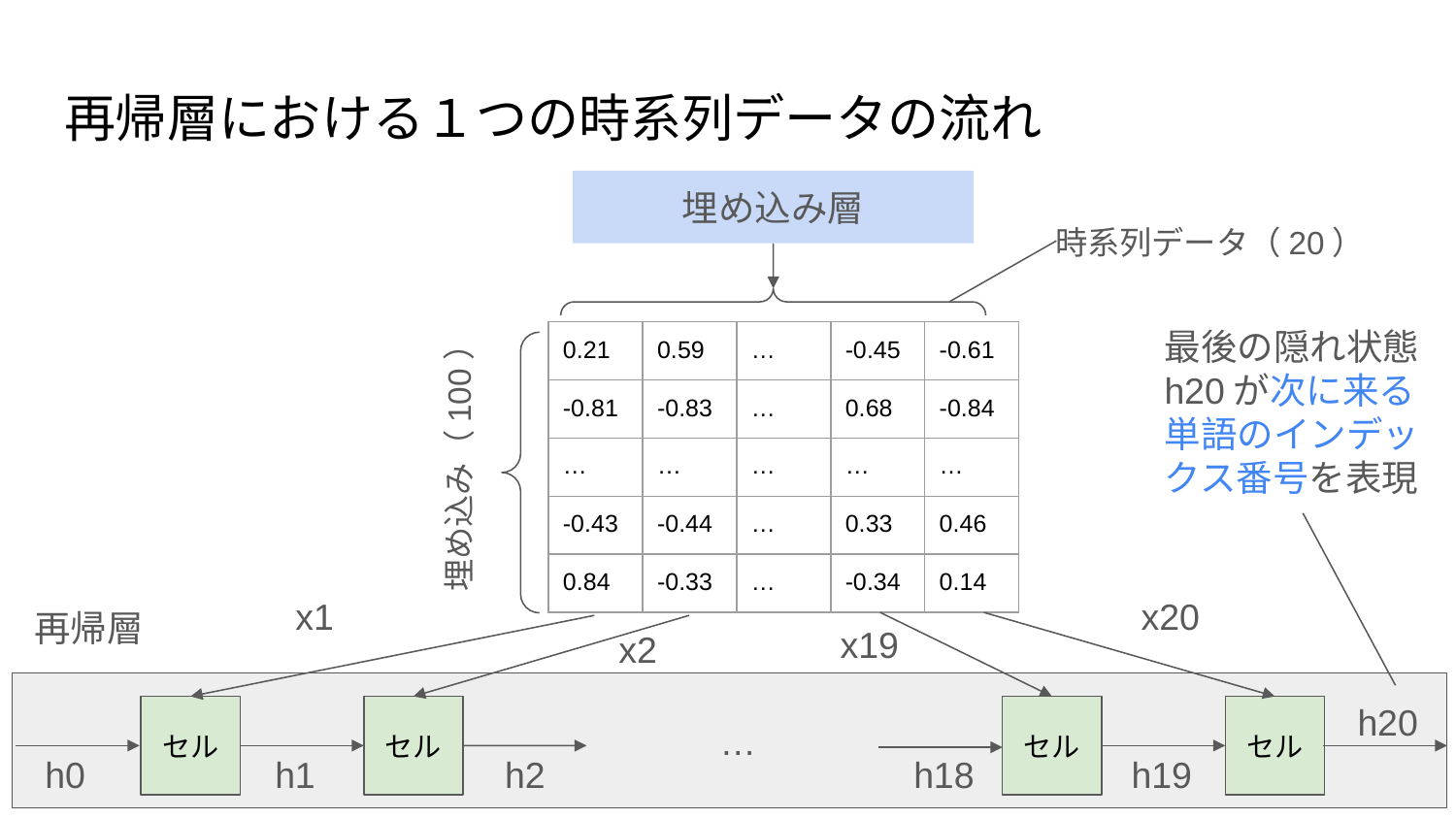

# 再帰層における１つの時系列データの流れ

埋め込み層
時系列データ（20）
最後の隠れ状態h20が次に来る単語のインデックス番号を表現
| 0.21 | 0.59 | … | -0.45 | -0.61 |
| --- | --- | --- | --- | --- |
| -0.81 | -0.83 | … | 0.68 | -0.84 |
| … | … | … | … | … |
| -0.43 | -0.44 | … | 0.33 | 0.46 |
| 0.84 | -0.33 | … | -0.34 | 0.14 |

埋め込み（100）
x1
x20
再帰層
x19
x2

h20
セル
セル
セル
セル

…
h0
h1
h2
h18
h19